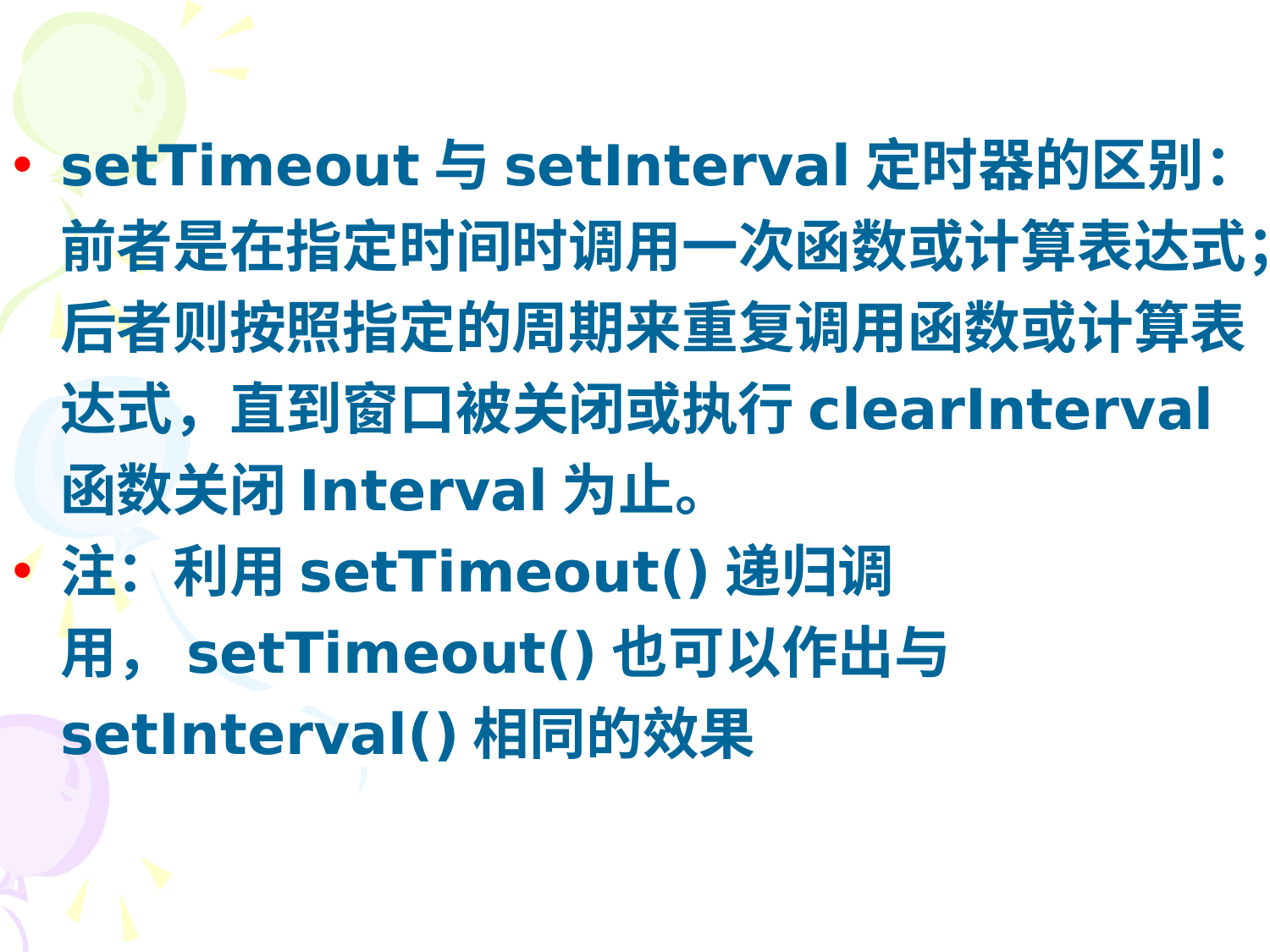

setTimeout与setInterval定时器的区别：前者是在指定时间时调用一次函数或计算表达式；后者则按照指定的周期来重复调用函数或计算表达式，直到窗口被关闭或执行clearInterval函数关闭Interval为止。
注：利用setTimeout()递归调用，setTimeout()也可以作出与setInterval()相同的效果